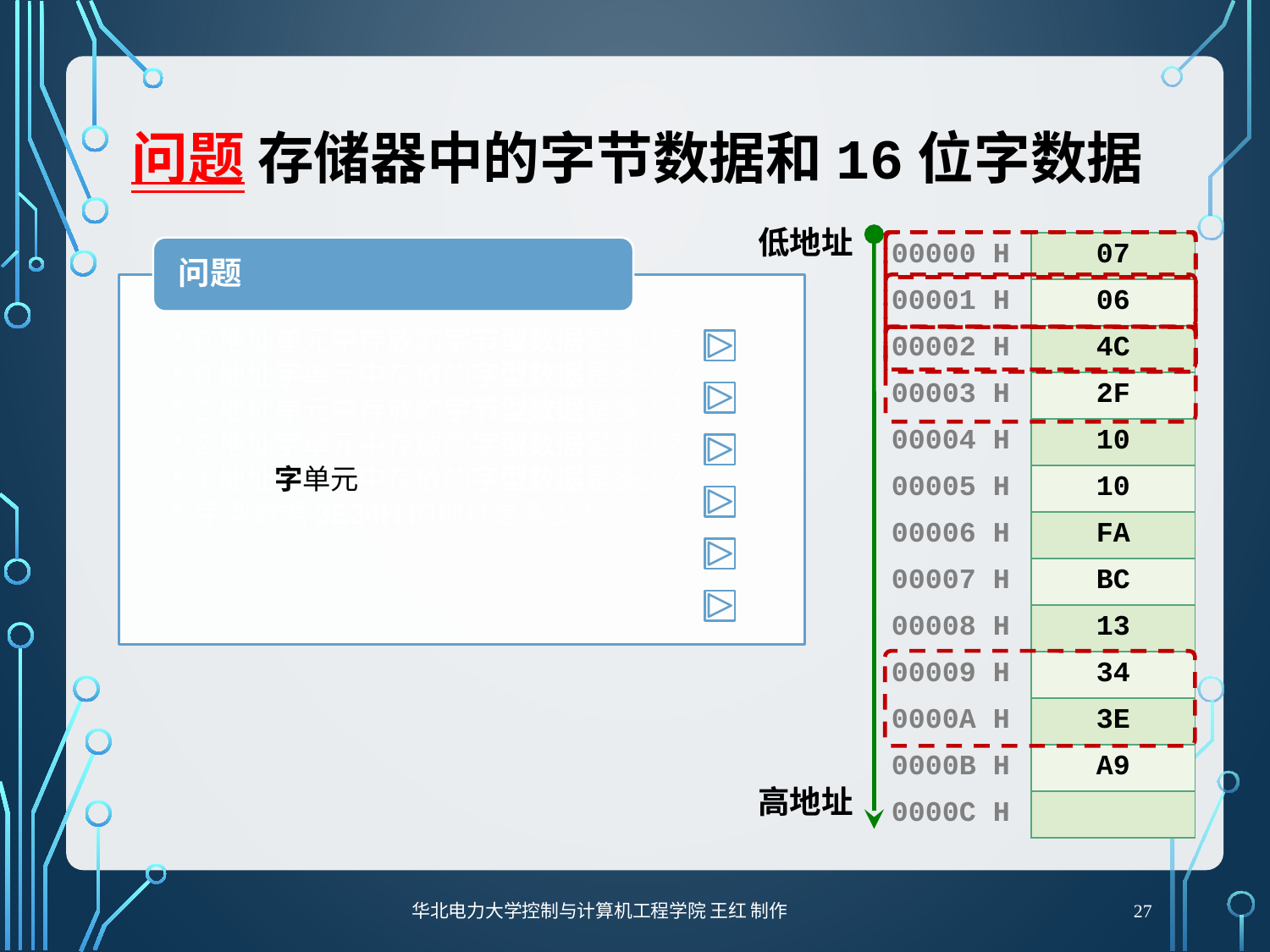

# 问题 存储器中的字节数据和16位字数据
低地址

| 00000 H | 07 |
| --- | --- |
| 00001 H | 06 |
| 00002 H | 4C |
| 00003 H | 2F |
| 00004 H | 10 |
| 00005 H | 10 |
| 00006 H | FA |
| 00007 H | BC |
| 00008 H | 13 |
| 00009 H | 34 |
| 0000A H | 3E |
| 0000B H | A9 |
| 0000C H |  |

0地址单元中存放的字节型数据是多少？
0地址字单元中存放的字型数据是多少？
2地址单元中存放的字节型数据是多少？
2地址字单元中存放的字型数据是多少？
1地址字单元中存放的字型数据是多少？
字型数据3E34H的地址是多少？
问题

高地址
27
华北电力大学控制与计算机工程学院 王红 制作